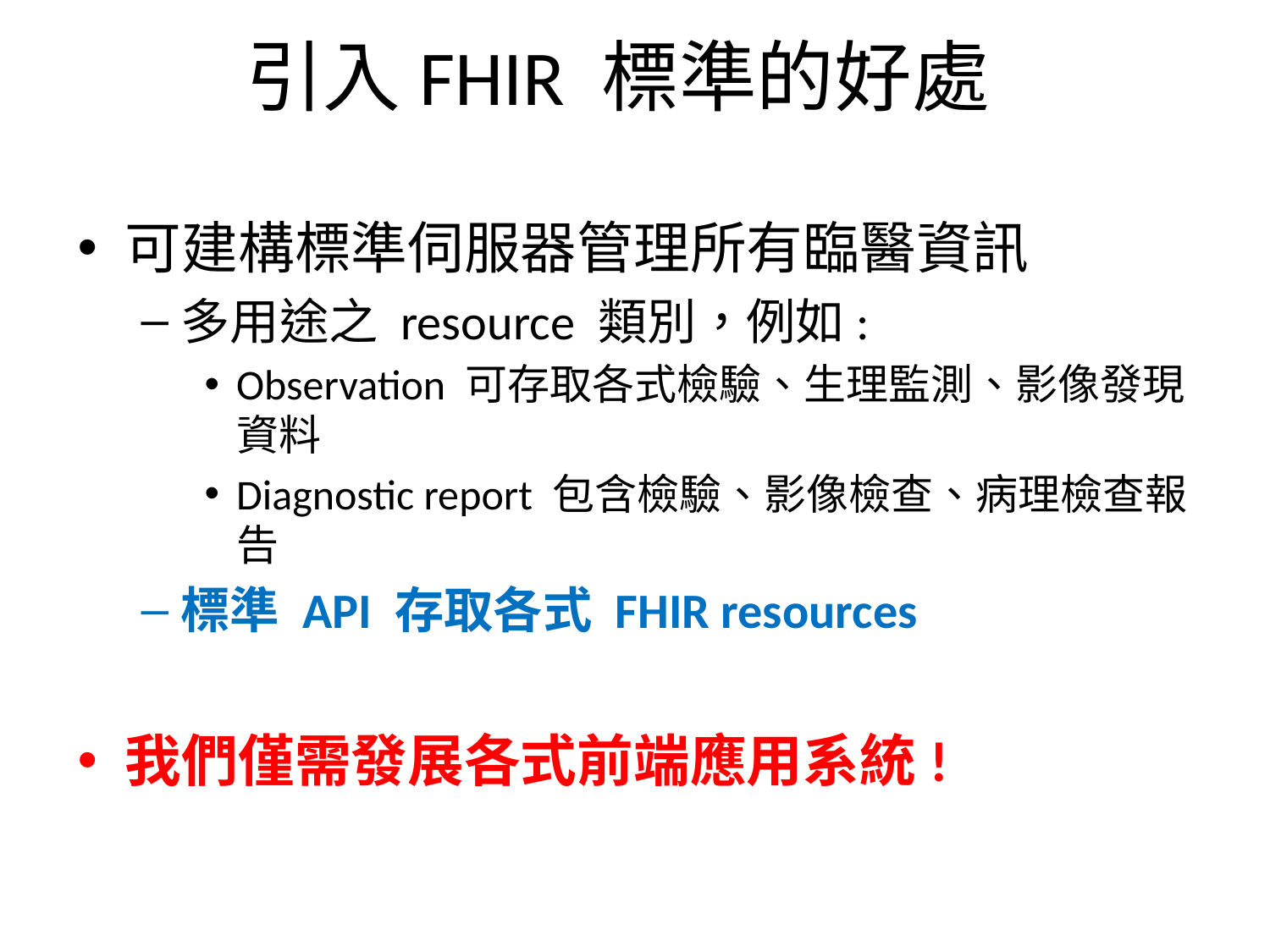

# 引入FHIR 標準的好處
可建構標準伺服器管理所有臨醫資訊
多用途之 resource 類別，例如:
Observation 可存取各式檢驗、生理監測、影像發現資料
Diagnostic report 包含檢驗、影像檢查、病理檢查報告
標準 API 存取各式 FHIR resources

我們僅需發展各式前端應用系統!